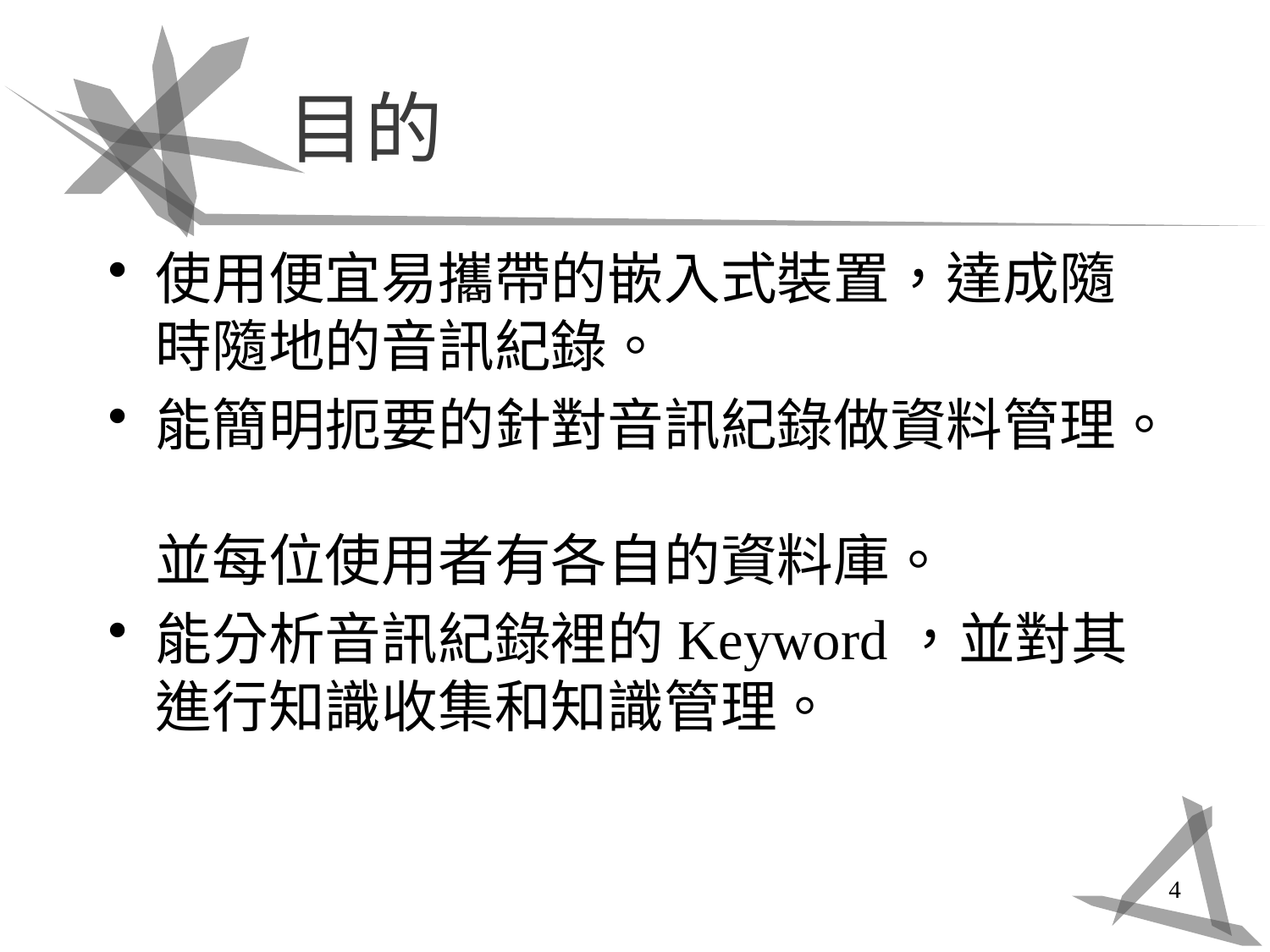

# 目的
使用便宜易攜帶的嵌入式裝置，達成隨時隨地的音訊紀錄。
能簡明扼要的針對音訊紀錄做資料管理。
並每位使用者有各自的資料庫。
能分析音訊紀錄裡的Keyword，並對其進行知識收集和知識管理。
4